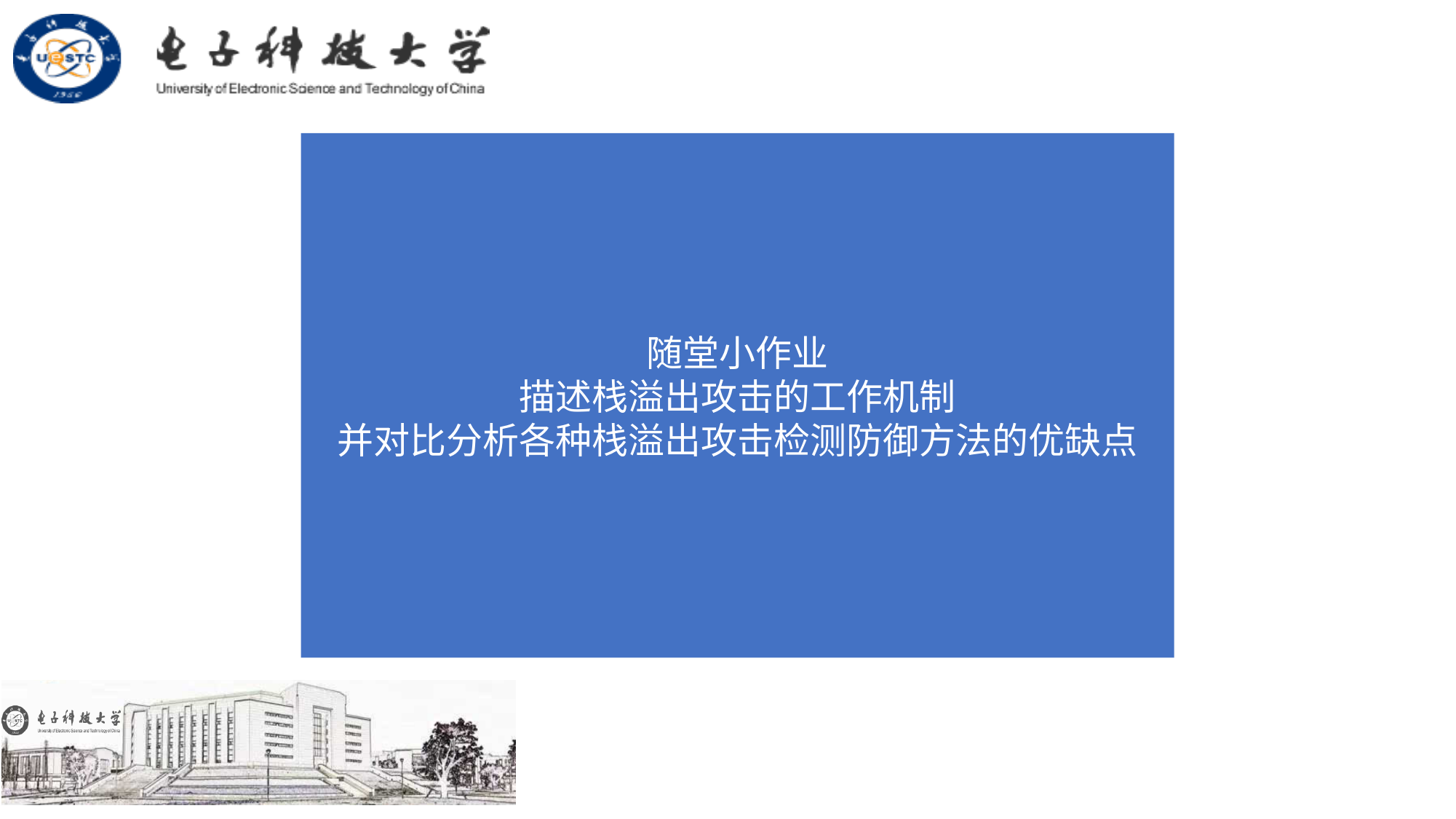

随堂小作业
描述栈溢出攻击的工作机制
并对比分析各种栈溢出攻击检测防御方法的优缺点